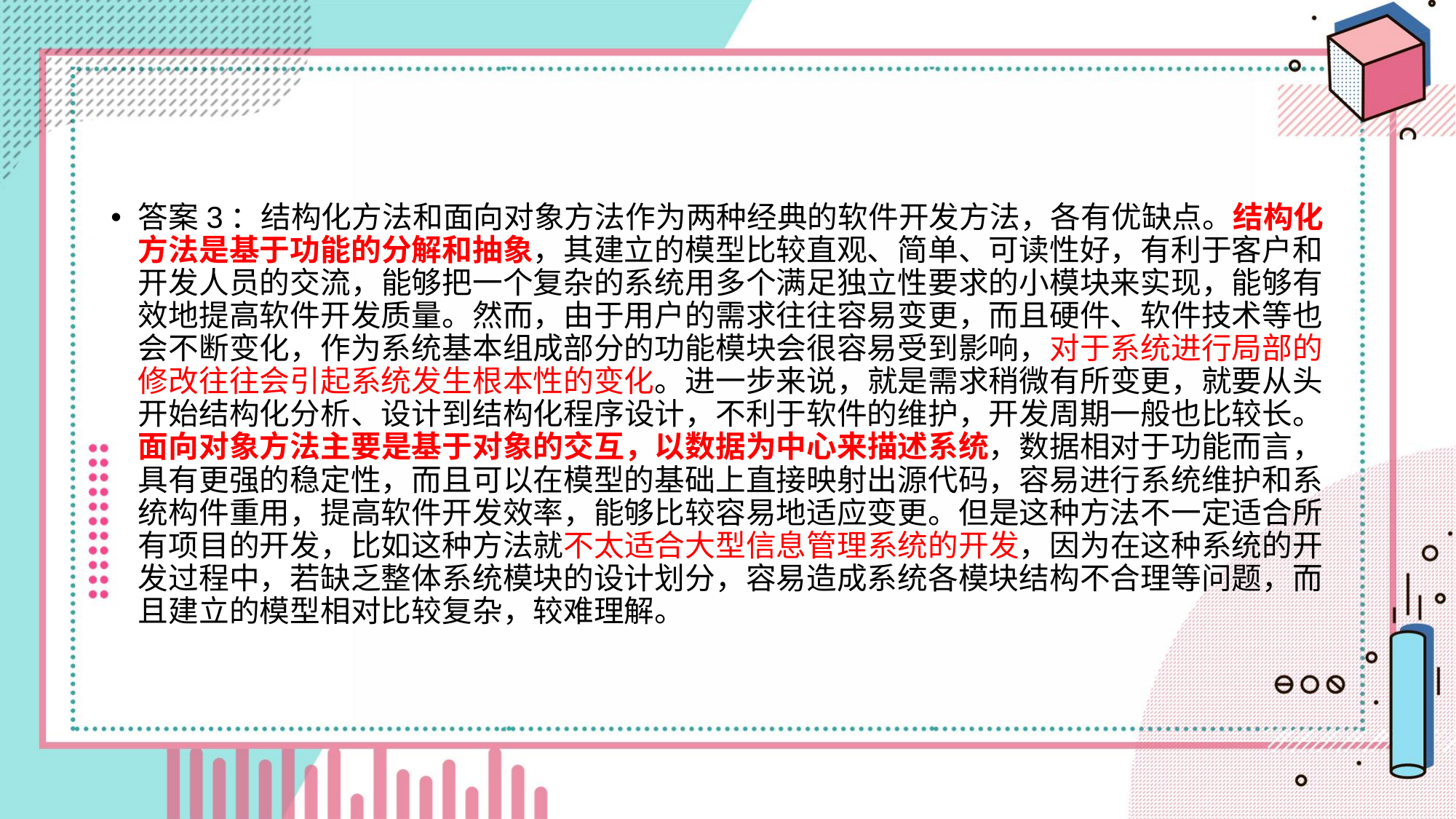

答案3：结构化方法和面向对象方法作为两种经典的软件开发方法，各有优缺点。结构化方法是基于功能的分解和抽象，其建立的模型比较直观、简单、可读性好，有利于客户和开发人员的交流，能够把一个复杂的系统用多个满足独立性要求的小模块来实现，能够有效地提高软件开发质量。然而，由于用户的需求往往容易变更，而且硬件、软件技术等也会不断变化，作为系统基本组成部分的功能模块会很容易受到影响，对于系统进行局部的修改往往会引起系统发生根本性的变化。进一步来说，就是需求稍微有所变更，就要从头开始结构化分析、设计到结构化程序设计，不利于软件的维护，开发周期一般也比较长。面向对象方法主要是基于对象的交互，以数据为中心来描述系统，数据相对于功能而言，具有更强的稳定性，而且可以在模型的基础上直接映射出源代码，容易进行系统维护和系统构件重用，提高软件开发效率，能够比较容易地适应变更。但是这种方法不一定适合所有项目的开发，比如这种方法就不太适合大型信息管理系统的开发，因为在这种系统的开发过程中，若缺乏整体系统模块的设计划分，容易造成系统各模块结构不合理等问题，而且建立的模型相对比较复杂，较难理解。